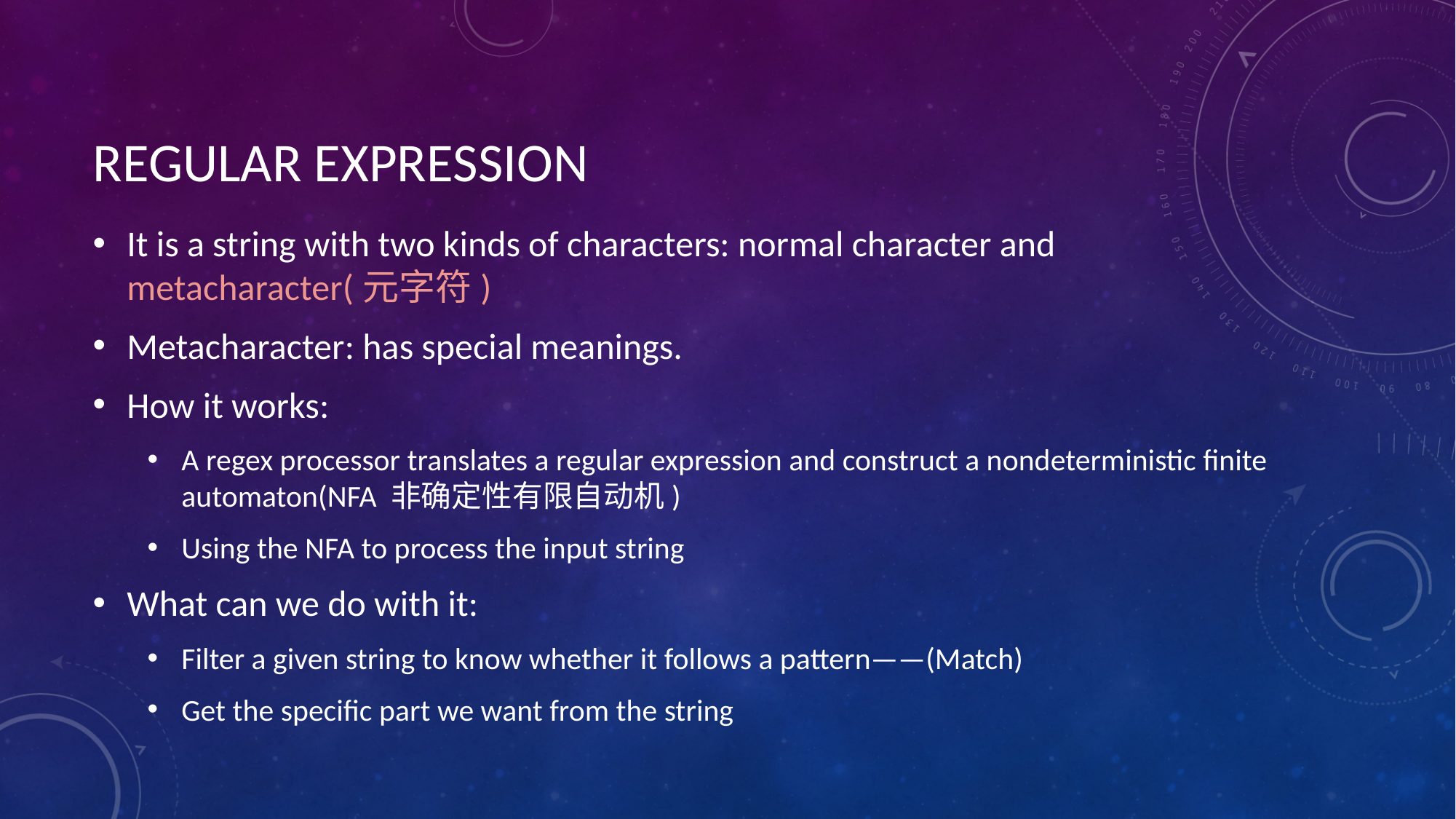

# Regular Expression
It is a string with two kinds of characters: normal character and metacharacter(元字符)
Metacharacter: has special meanings.
How it works:
A regex processor translates a regular expression and construct a nondeterministic finite automaton(NFA 非确定性有限自动机)
Using the NFA to process the input string
What can we do with it:
Filter a given string to know whether it follows a pattern——(Match)
Get the specific part we want from the string